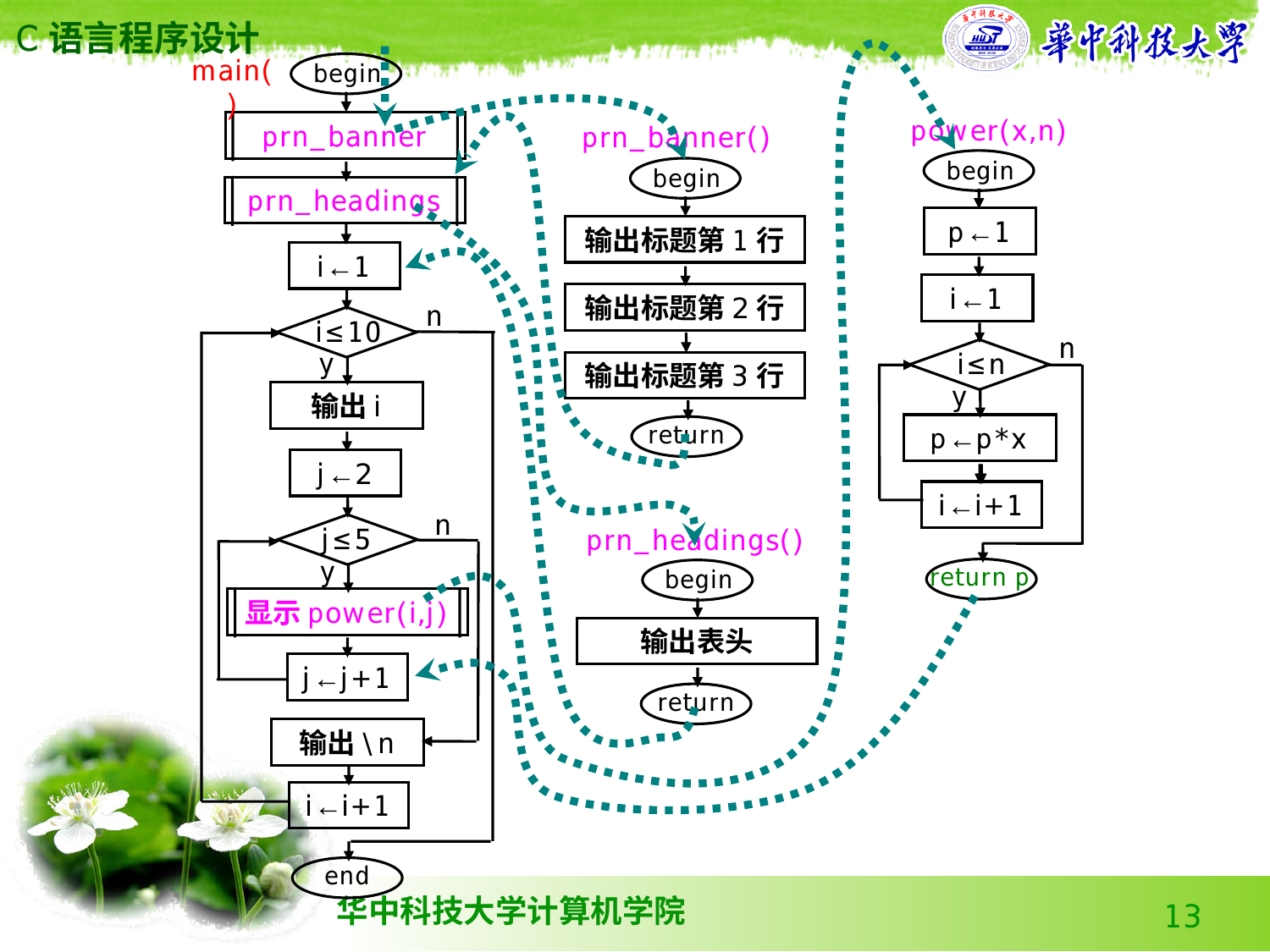

main()
begin

prn_banner

prn_headings

i←1

n

i≤10

y

输出i

j←2

n

j≤5

y

显示power(i,j)

j←j+1

输出\n

i←i+1

end

prn_banner()
begin

输出标题第1行

输出标题第2行

输出标题第3行

return

power(x,n)
begin

p←1

i←1

n

i≤n

y

p←p*x

i←i+1

return p

prn_headings()
begin

输出表头

return

13